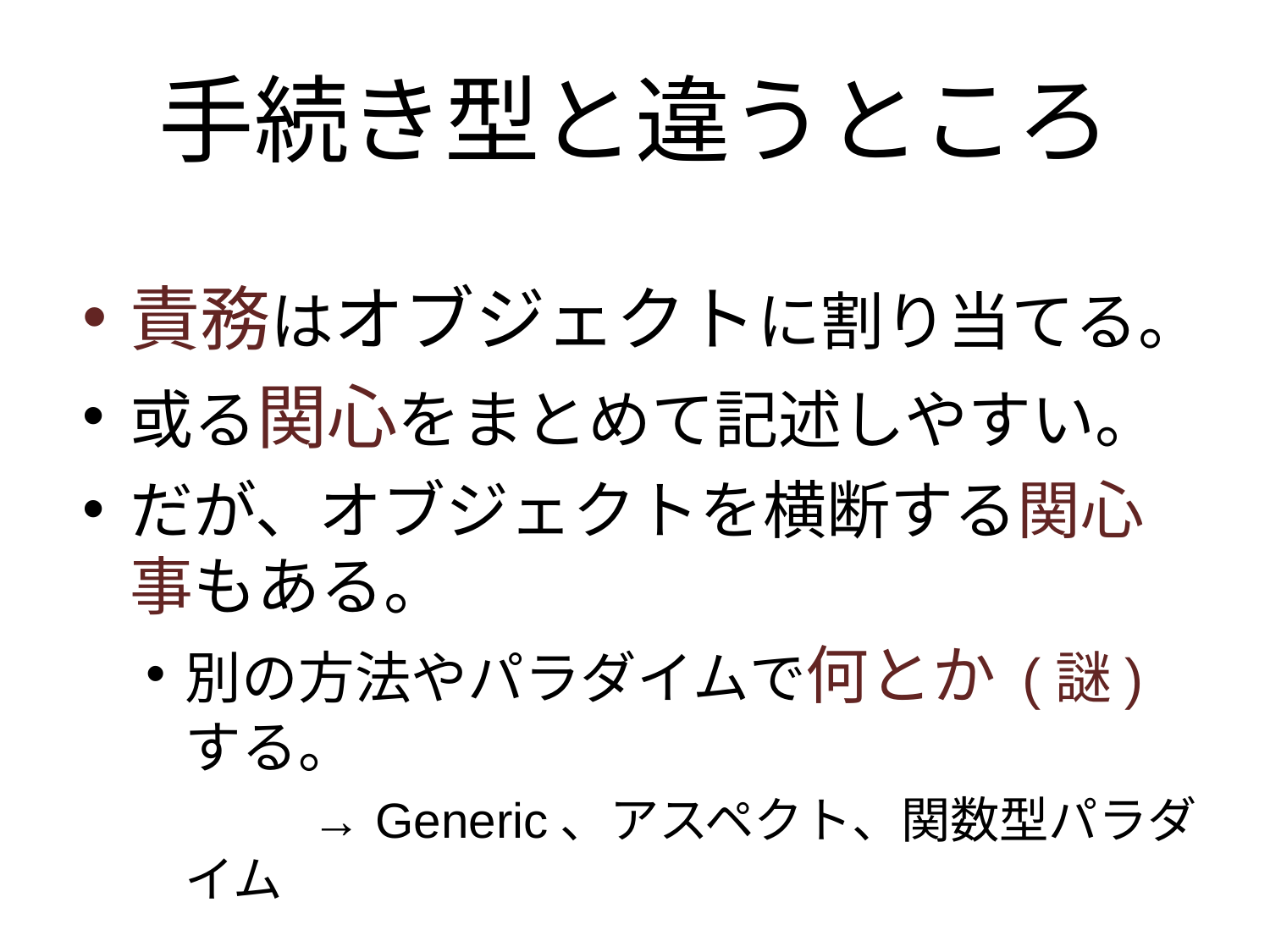

# 手続き型と違うところ
責務はオブジェクトに割り当てる。
或る関心をまとめて記述しやすい。
だが、オブジェクトを横断する関心事もある。
別の方法やパラダイムで何とか (謎)する。
		→ Generic、アスペクト、関数型パラダイム